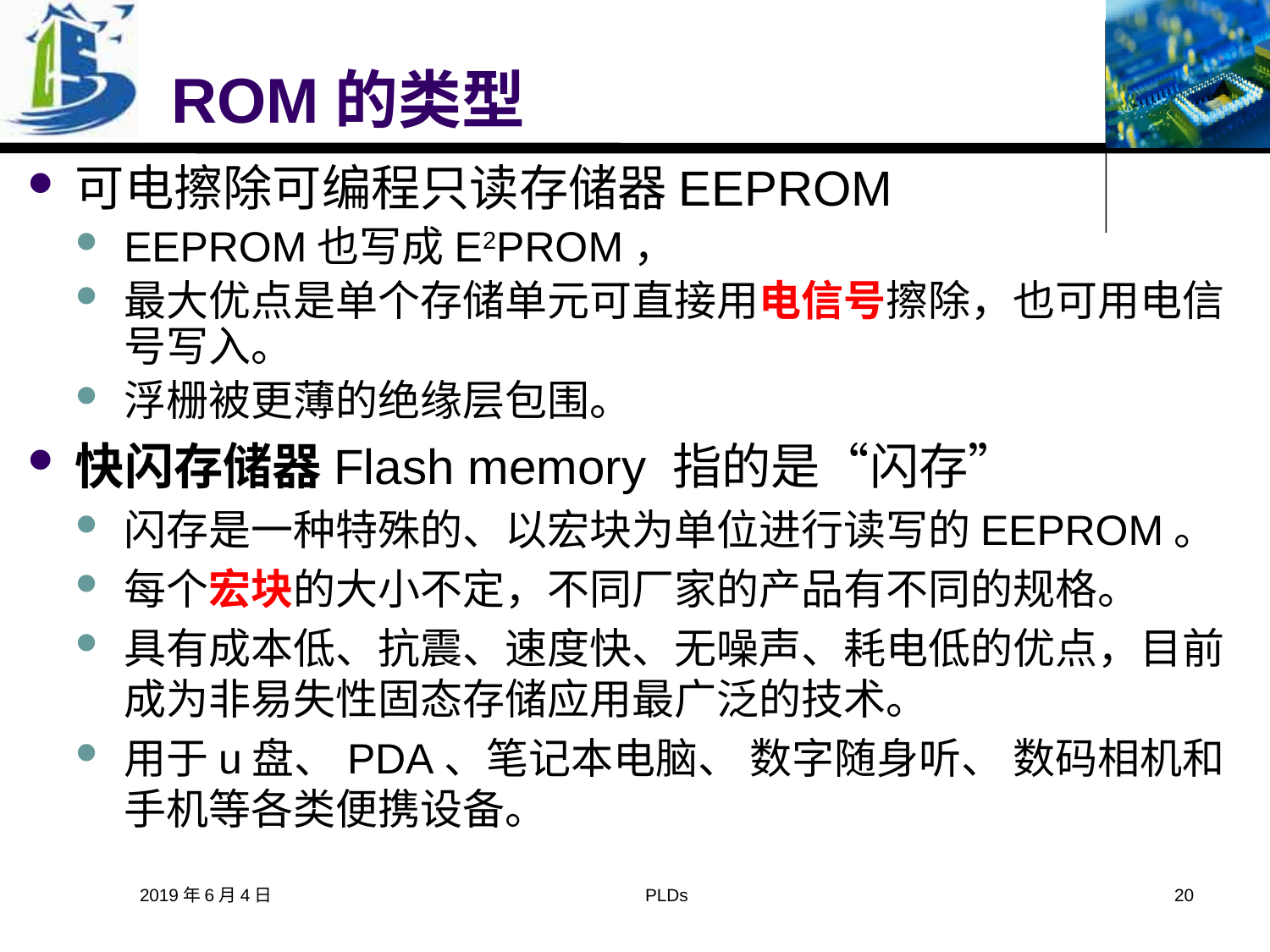

# ROM的类型
可电擦除可编程只读存储器EEPROM
EEPROM也写成E2PROM，
最大优点是单个存储单元可直接用电信号擦除，也可用电信号写入。
浮栅被更薄的绝缘层包围。
快闪存储器Flash memory 指的是“闪存”
闪存是一种特殊的、以宏块为单位进行读写的EEPROM。
每个宏块的大小不定，不同厂家的产品有不同的规格。
具有成本低、抗震、速度快、无噪声、耗电低的优点，目前成为非易失性固态存储应用最广泛的技术。
用于u盘、PDA、笔记本电脑、 数字随身听、 数码相机和手机等各类便携设备。

2019年6月4日
PLDs
20